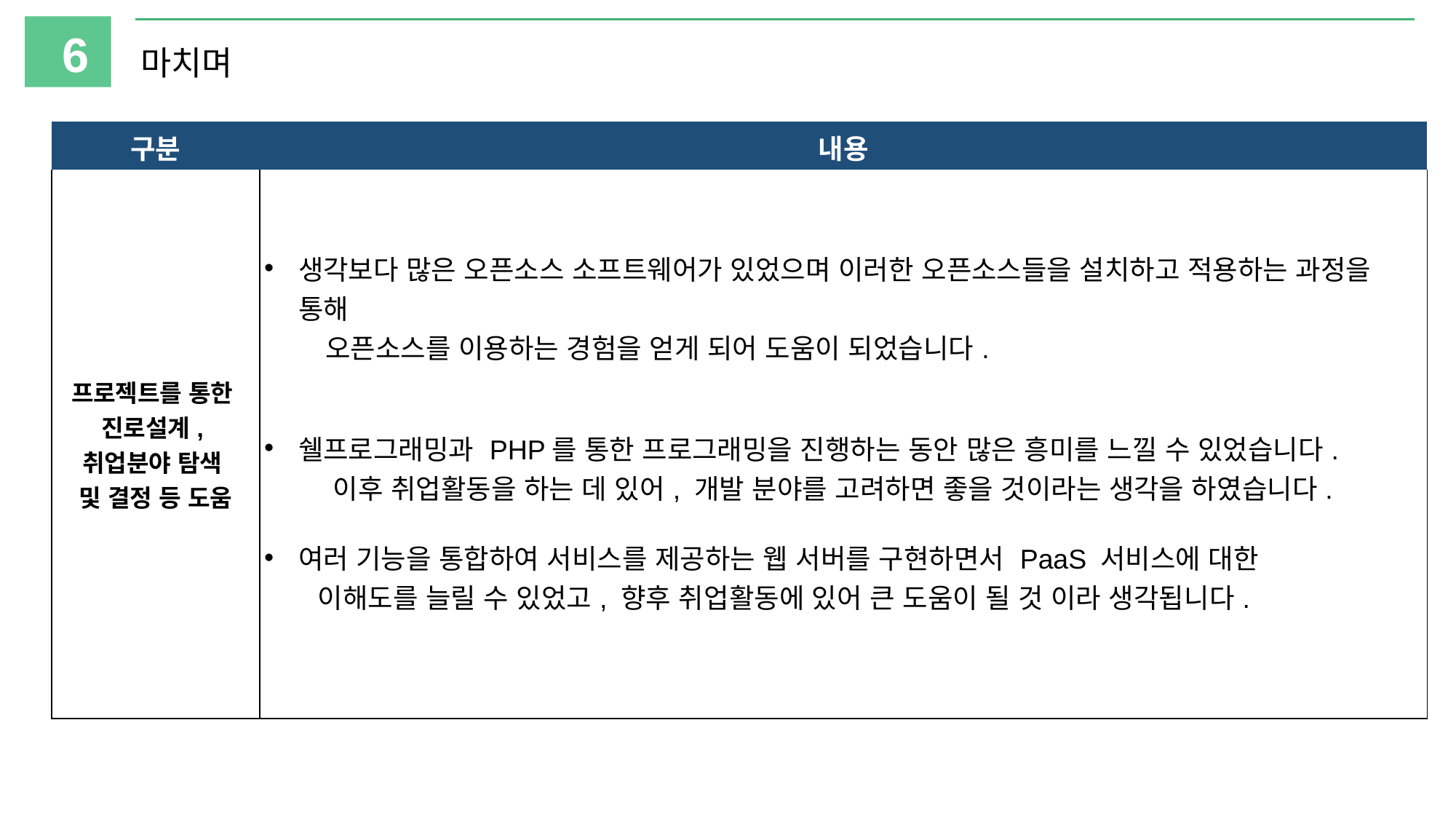

6
마치며
| 구분 | 내용 |
| --- | --- |
| 프로젝트를 통한 진로설계, 취업분야 탐색 및 결정 등 도움 | 생각보다 많은 오픈소스 소프트웨어가 있었으며 이러한 오픈소스들을 설치하고 적용하는 과정을 통해 오픈소스를 이용하는 경험을 얻게 되어 도움이 되었습니다. 쉘프로그래밍과 PHP를 통한 프로그래밍을 진행하는 동안 많은 흥미를 느낄 수 있었습니다. 이후 취업활동을 하는 데 있어, 개발 분야를 고려하면 좋을 것이라는 생각을 하였습니다. 여러 기능을 통합하여 서비스를 제공하는 웹 서버를 구현하면서 PaaS 서비스에 대한 이해도를 늘릴 수 있었고, 향후 취업활동에 있어 큰 도움이 될 것 이라 생각됩니다. |